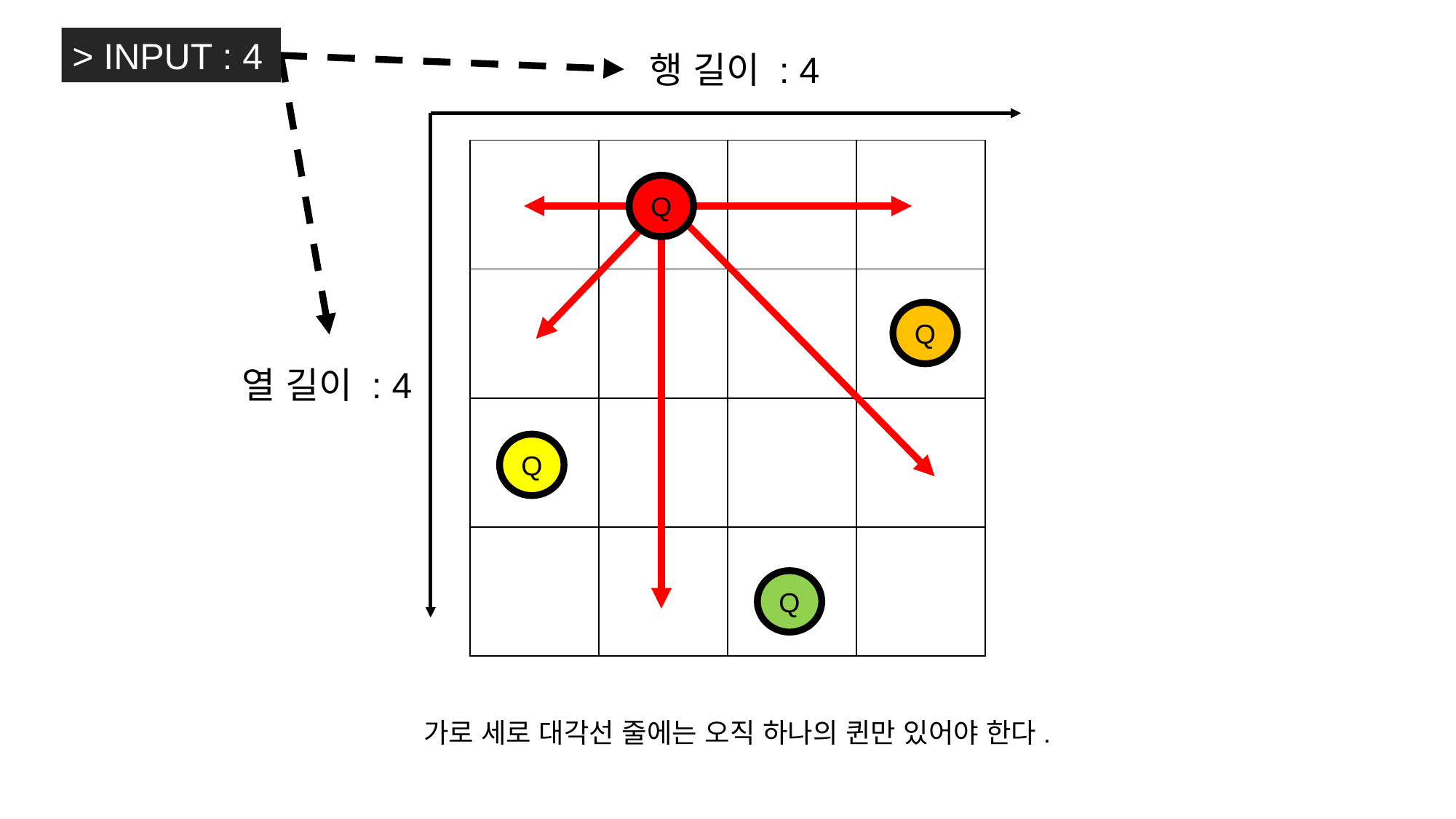

> INPUT : 4
> INPUT : 4
행 길이 : 4
|  |  |  |  |
| --- | --- | --- | --- |
|  |  |  |  |
|  |  |  |  |
|  |  |  |  |
Q
Q
열 길이 : 4
Q
Q
가로 세로 대각선 줄에는 오직 하나의 퀸만 있어야 한다.